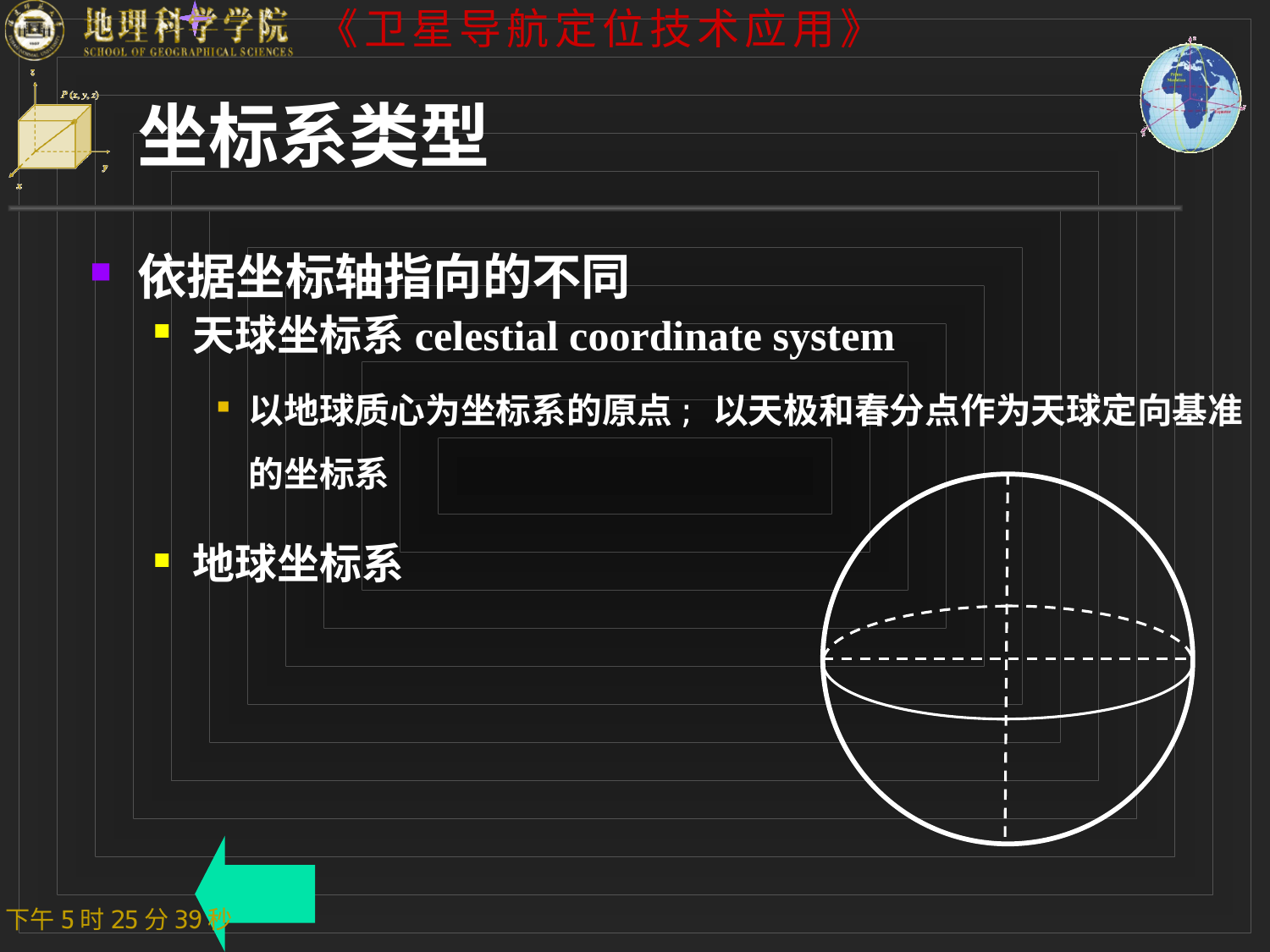

# 坐标系类型
依据坐标轴指向的不同
天球坐标系celestial coordinate system
以地球质心为坐标系的原点; 以天极和春分点作为天球定向基准的坐标系

地球坐标系

下午5时25分39秒